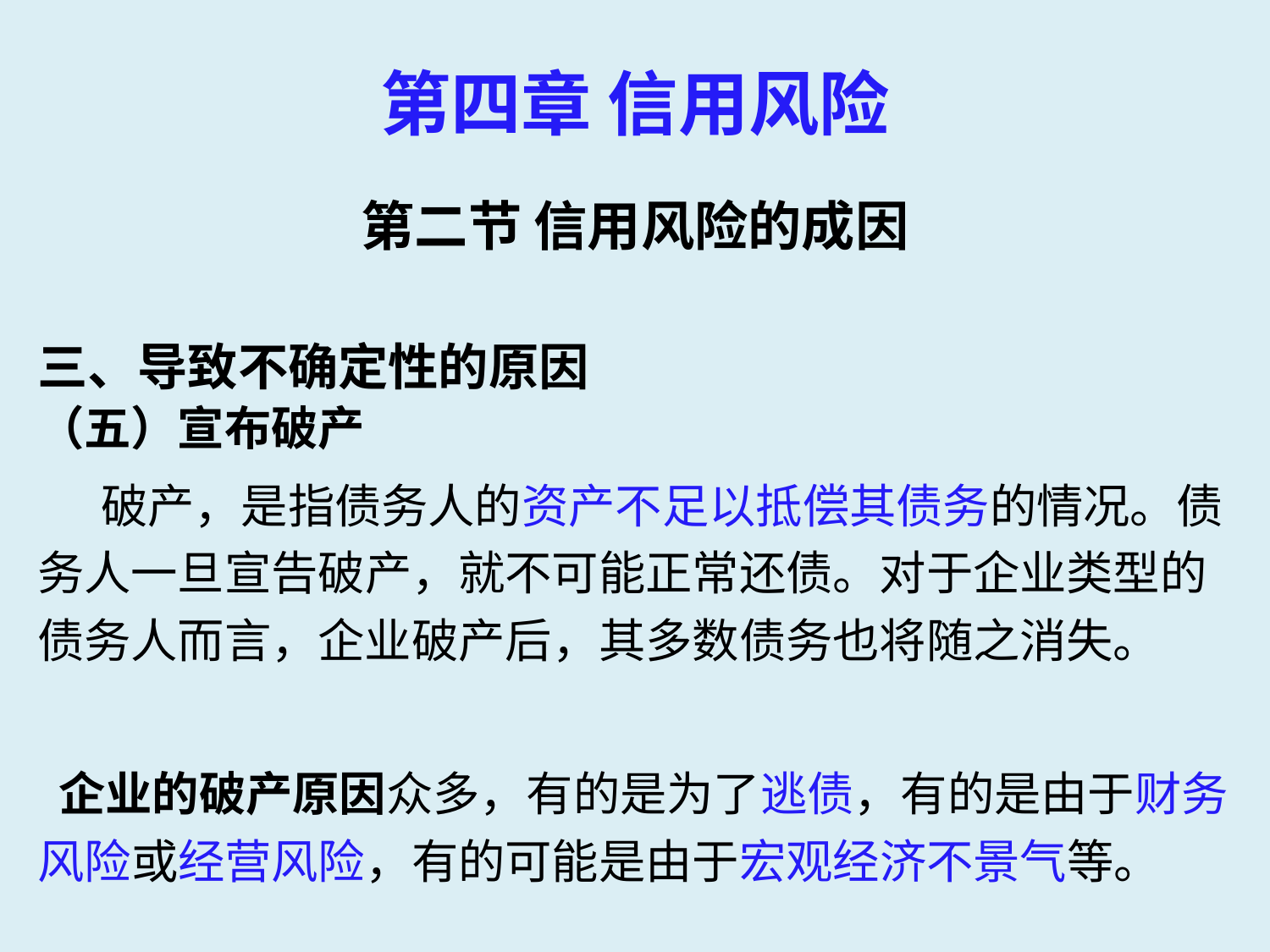

# 第四章 信用风险
第二节 信用风险的成因

三、导致不确定性的原因
（五）宣布破产
     破产，是指债务人的资产不足以抵偿其债务的情况。债务人一旦宣告破产，就不可能正常还债。对于企业类型的债务人而言，企业破产后，其多数债务也将随之消失。

 企业的破产原因众多，有的是为了逃债，有的是由于财务风险或经营风险，有的可能是由于宏观经济不景气等。